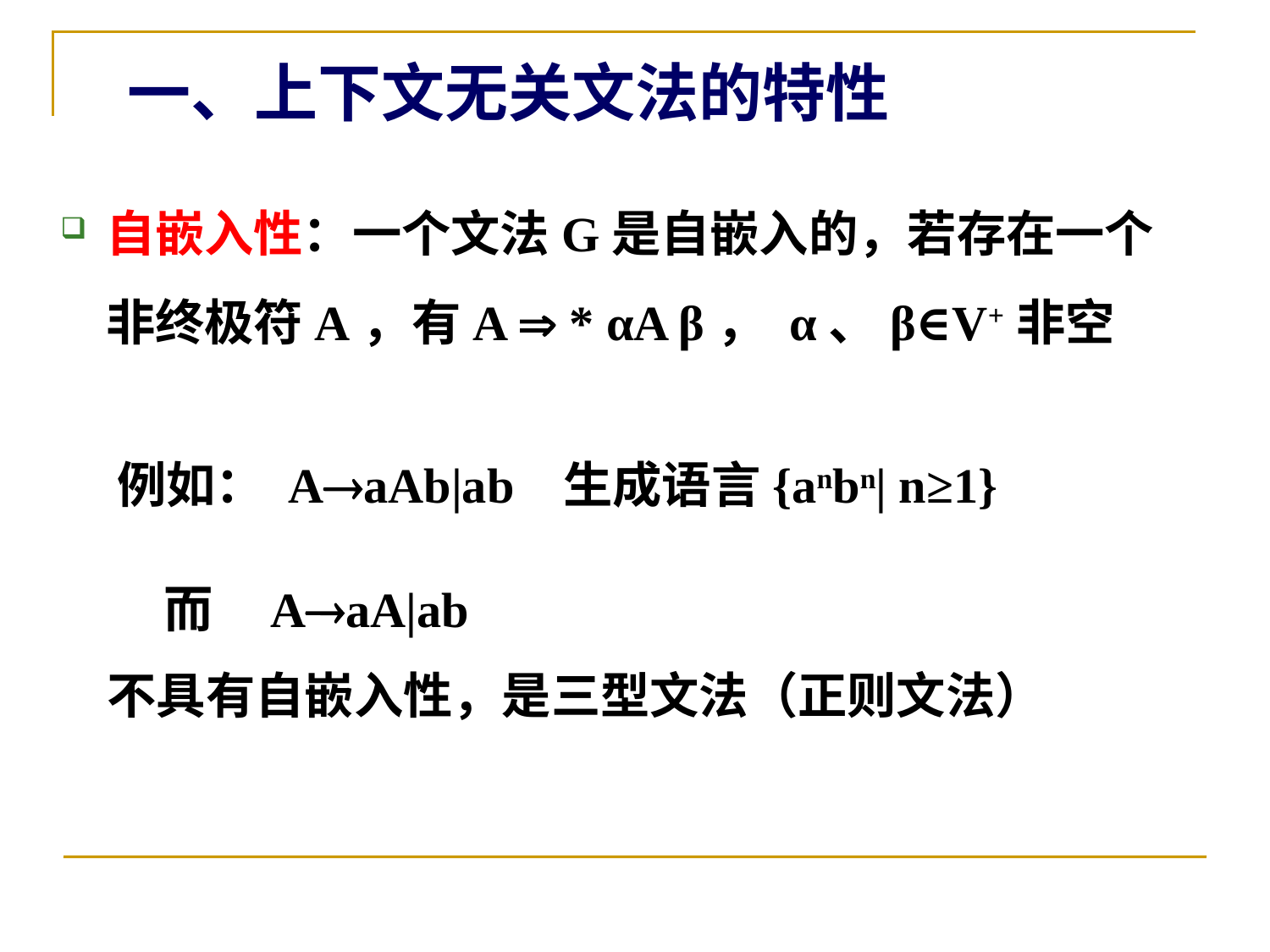

一、上下文无关文法的特性
自嵌入性：一个文法G是自嵌入的，若存在一个非终极符A，有A ⇒ * αA β， α、β∈V+非空

 例如： A→aAb|ab   生成语言{anbn| n≥1}
    而    A→aA|ab
不具有自嵌入性，是三型文法（正则文法）
22